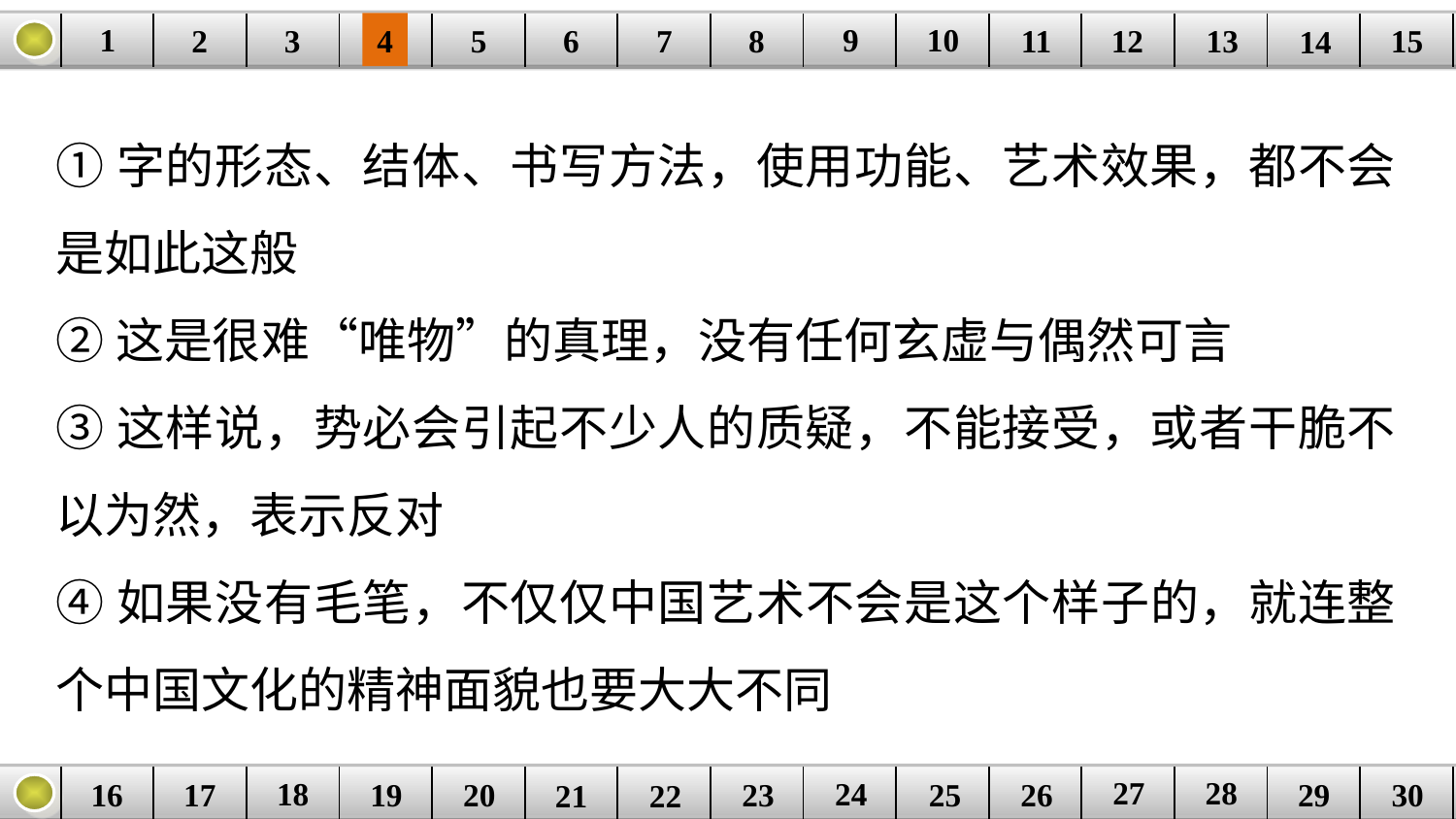

9
10
1
3
4
5
6
8
11
2
12
15
|  |  |  |  |  |  |  |  |  |  |  |  |  |  |  |
| --- | --- | --- | --- | --- | --- | --- | --- | --- | --- | --- | --- | --- | --- | --- |
7
13
14

①字的形态、结体、书写方法，使用功能、艺术效果，都不会是如此这般
②这是很难“唯物”的真理，没有任何玄虚与偶然可言
③这样说，势必会引起不少人的质疑，不能接受，或者干脆不以为然，表示反对
④如果没有毛笔，不仅仅中国艺术不会是这个样子的，就连整个中国文化的精神面貌也要大大不同

27
28
18
24
16
25
26
30
|  |  |  |  |  |  |  |  |  |  |  |  |  |  |  |
| --- | --- | --- | --- | --- | --- | --- | --- | --- | --- | --- | --- | --- | --- | --- |
23
17
19
20
29
21
22